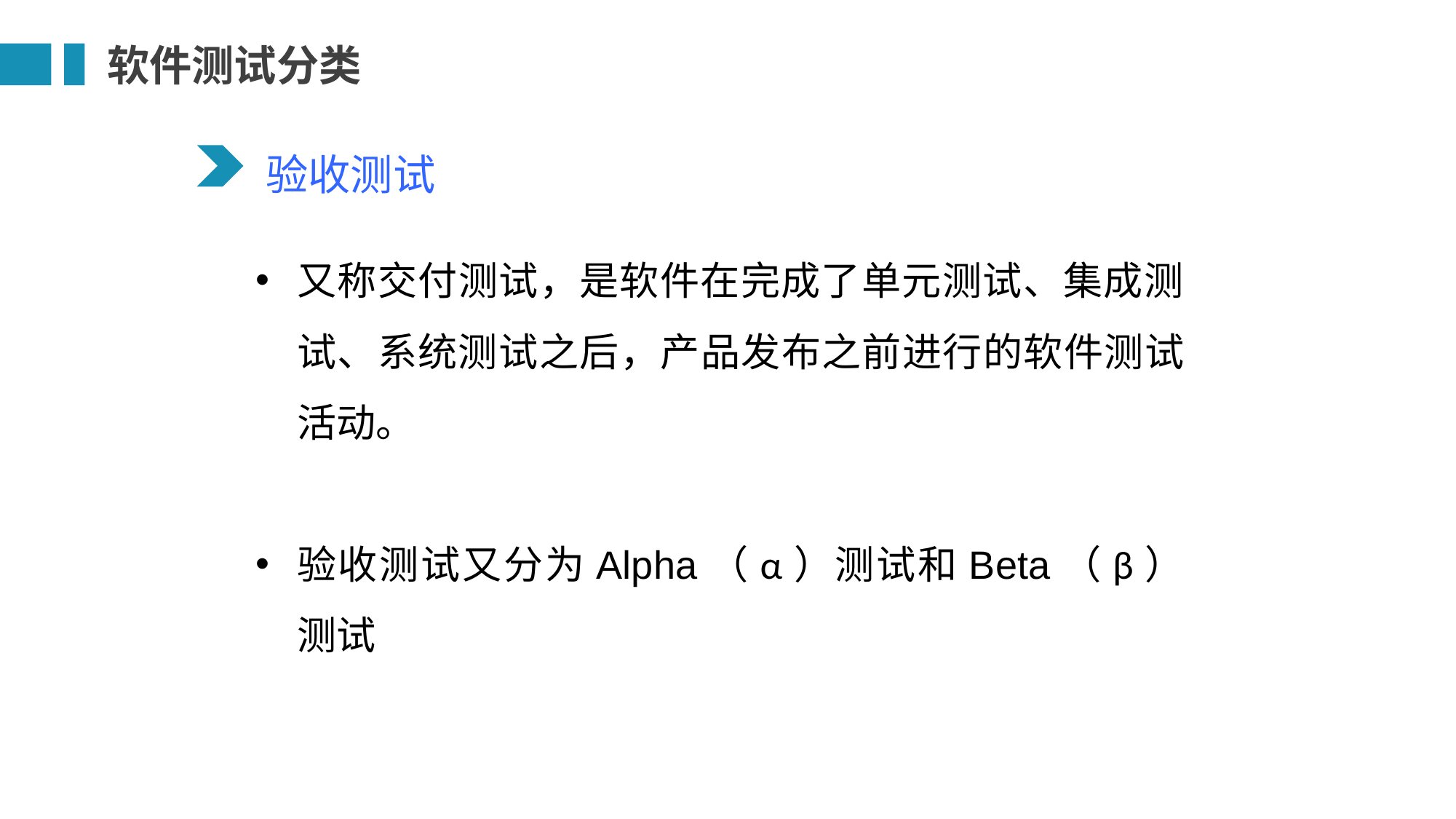

软件测试分类

验收测试

又称交付测试，是软件在完成了单元测试、集成测试、系统测试之后，产品发布之前进行的软件测试活动。

验收测试又分为Alpha（α）测试和Beta（β）测试

20